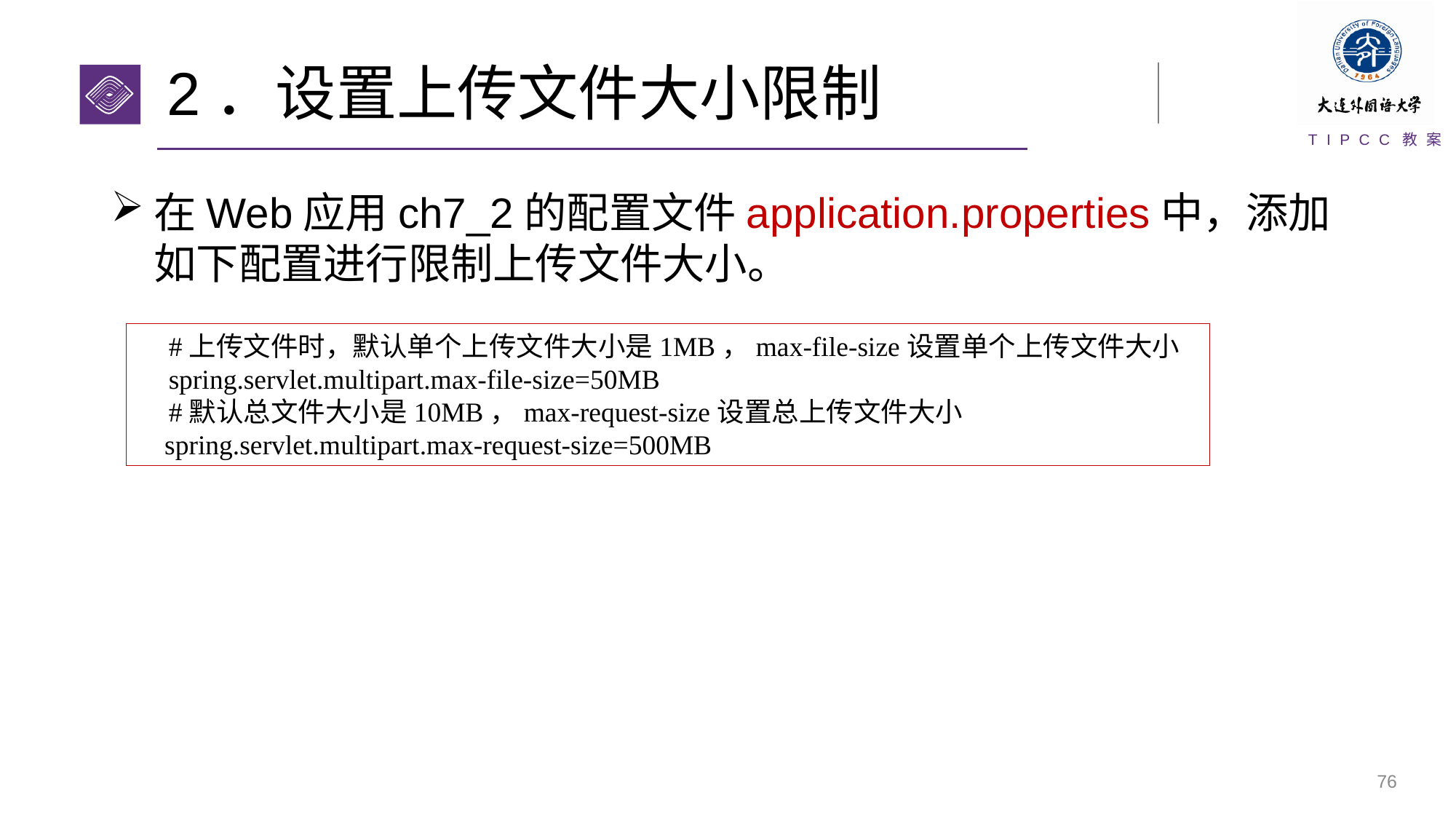

# 2．设置上传文件大小限制
在Web应用ch7_2的配置文件application.properties中，添加如下配置进行限制上传文件大小。
#上传文件时，默认单个上传文件大小是1MB，max-file-size设置单个上传文件大小
spring.servlet.multipart.max-file-size=50MB
#默认总文件大小是10MB，max-request-size设置总上传文件大小
    spring.servlet.multipart.max-request-size=500MB
76